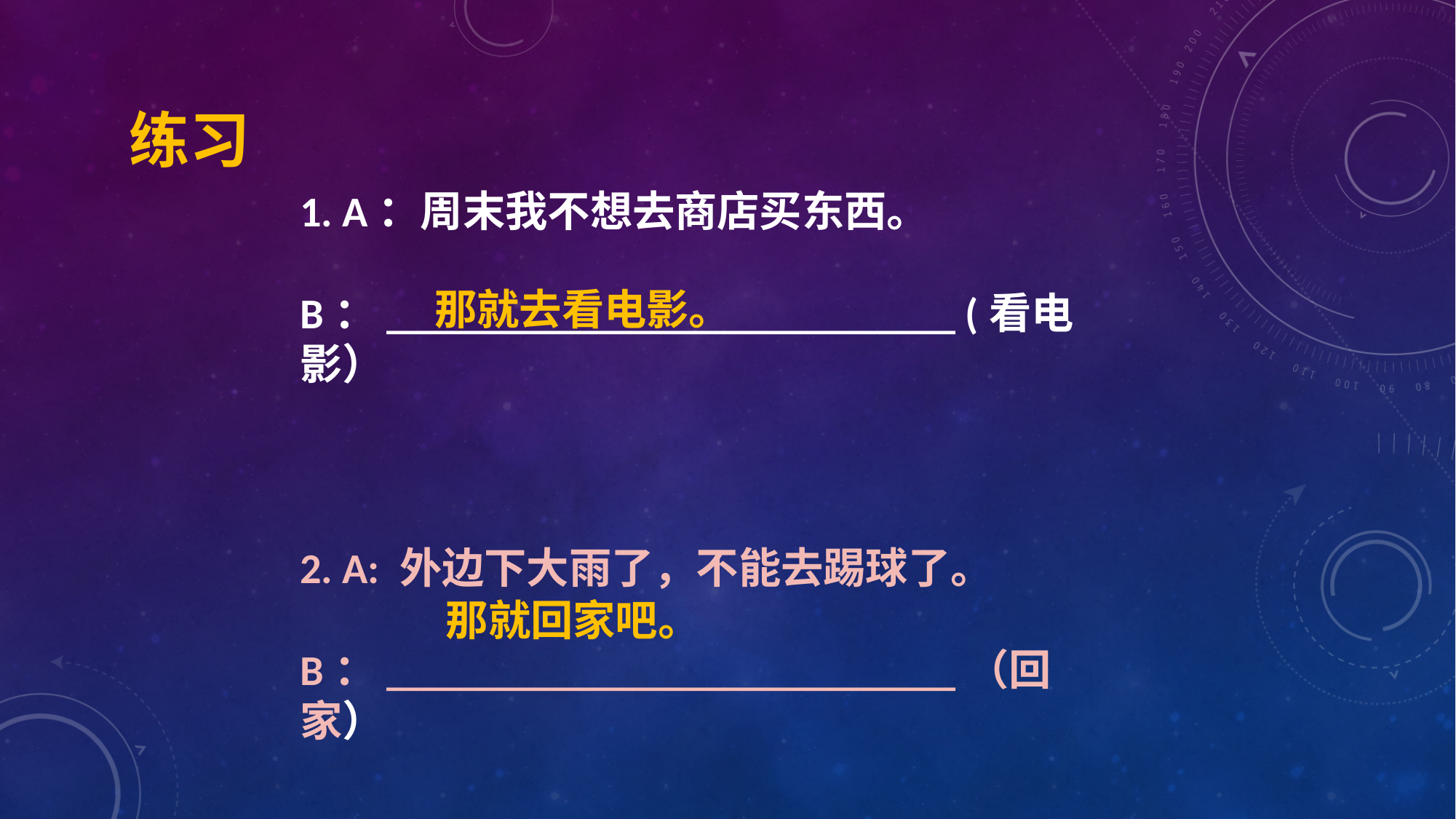

练习
1. A：周末我不想去商店买东西。

B：___________________________ (看电影）

2. A: 外边下大雨了，不能去踢球了。

B：___________________________（回家）
那就去看电影。
那就回家吧。